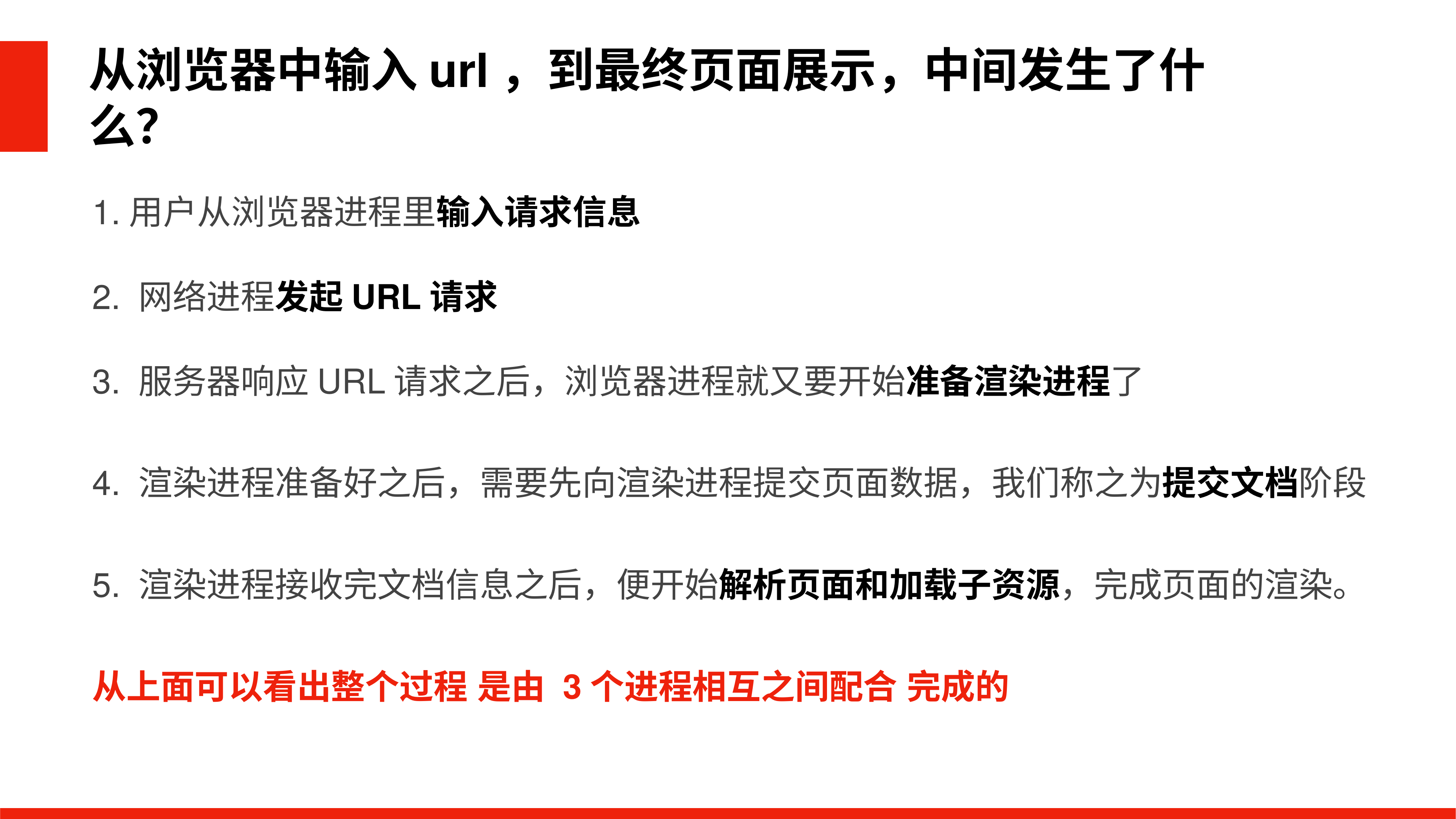

从浏览器中输入url，到最终页面展示，中间发生了什么？
1.用户从浏览器进程里输入请求信息
2. 网络进程发起URL请求
3. 服务器响应URL请求之后，浏览器进程就又要开始准备渲染进程了
4. 渲染进程准备好之后，需要先向渲染进程提交页面数据，我们称之为提交文档阶段
5. 渲染进程接收完文档信息之后，便开始解析页面和加载子资源，完成页面的渲染。
从上面可以看出整个过程 是由 3个进程相互之间配合 完成的
4